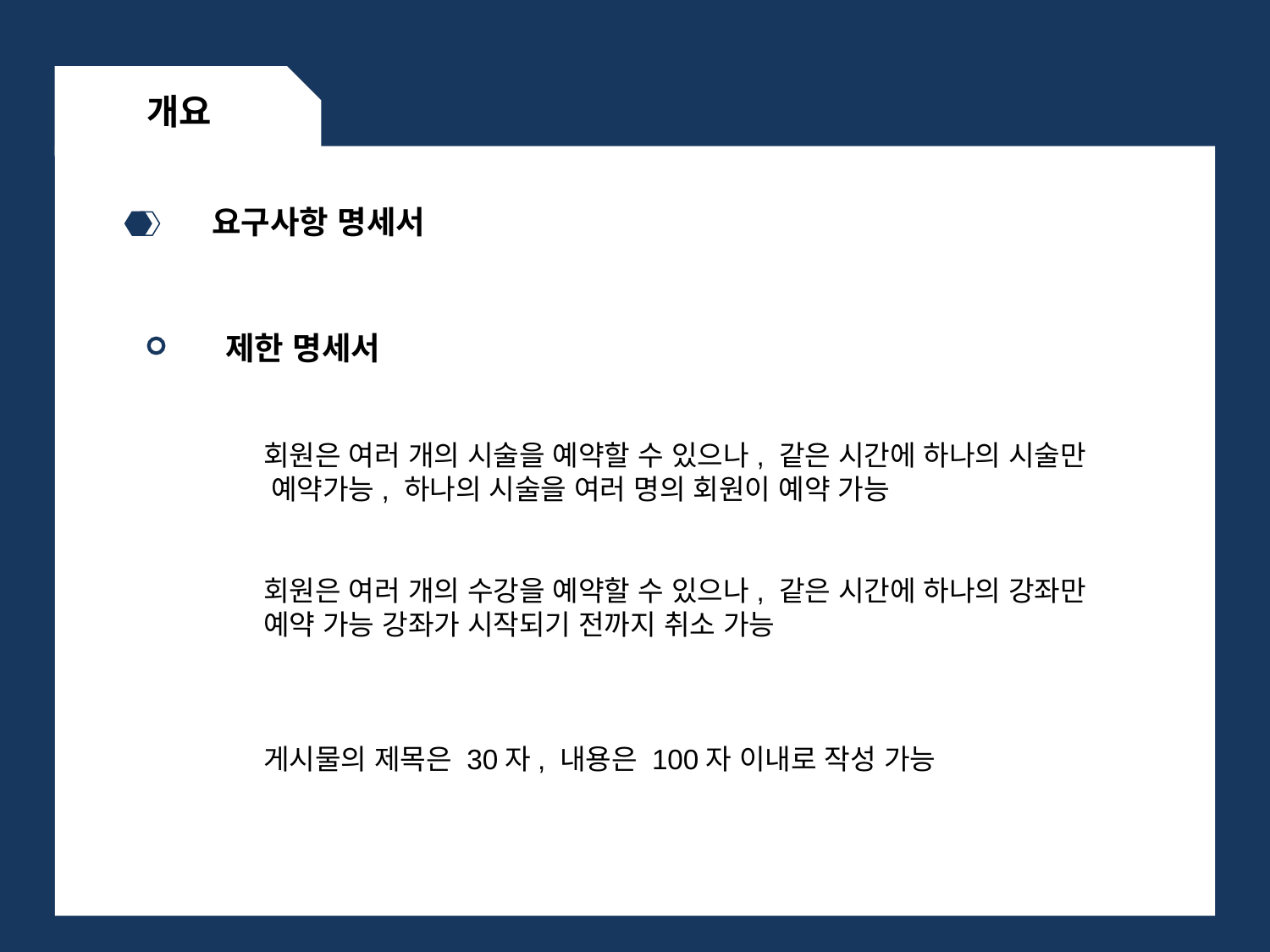

개요

요구사항 명세서

제한 명세서

    회원은 여러 개의 시술을 예약할 수 있으나, 같은 시간에 하나의 시술만
     예약가능, 하나의 시술을 여러 명의 회원이 예약 가능

    회원은 여러 개의 수강을 예약할 수 있으나, 같은 시간에 하나의 강좌만
    예약 가능 강좌가 시작되기 전까지 취소 가능

    게시물의 제목은 30자, 내용은 100자 이내로 작성 가능